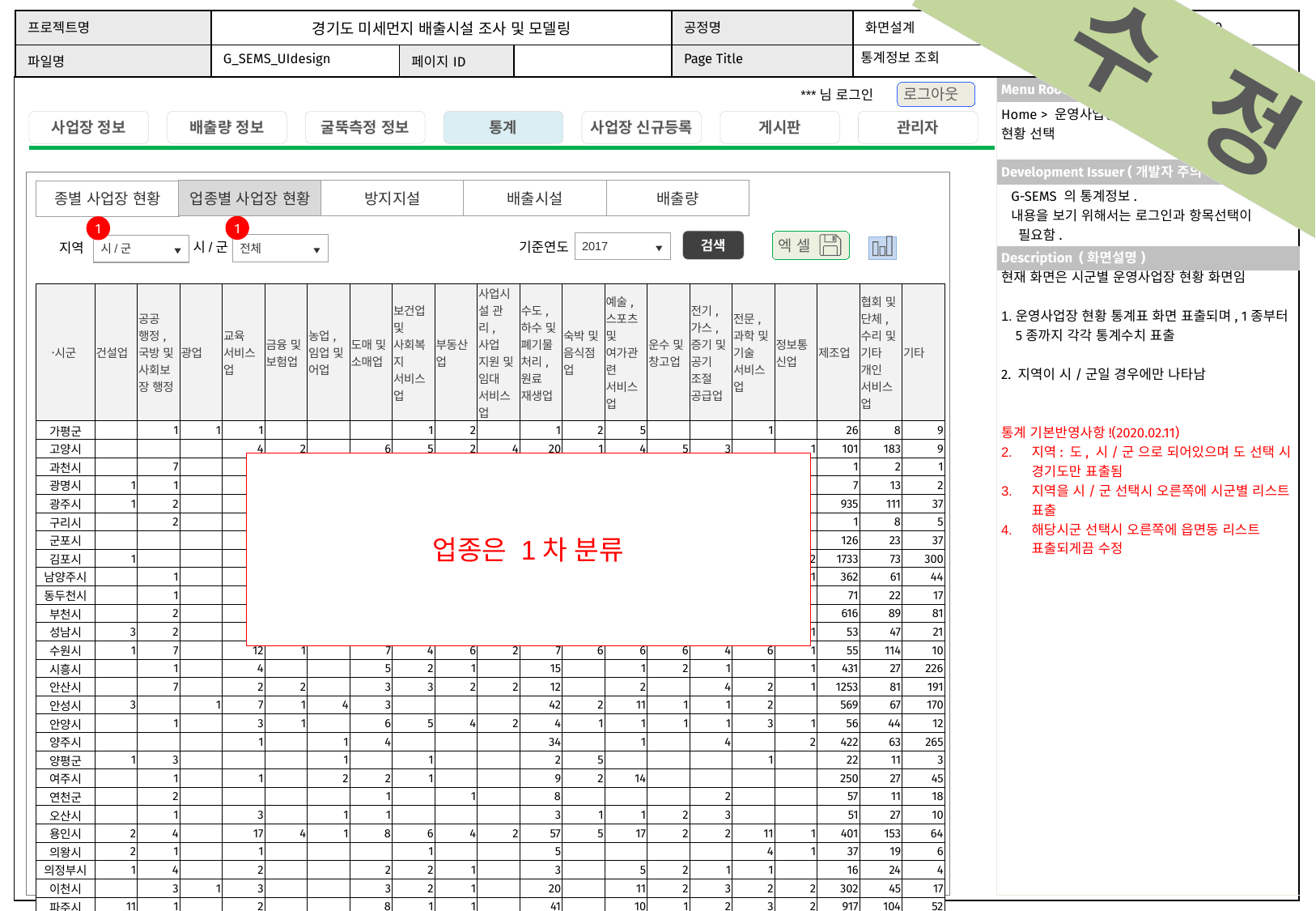

수  정
통계정보 조회
Home > 운영사업장 정보 > 통계 >  운영사업장 현황 선택

G-SEMS 의 통계정보.
내용을 보기 위해서는 로그인과 항목선택이
 필요함.
업종별 사업장 현황
방지지설
배출시설
배출량
종별 사업장 현황
1
1
검색
엑 셀

기준연도
2017

시/군
지역
전체

시/군

현재 화면은 시군별 운영사업장 현황 화면임

운영사업장 현황 통계표 화면 표출되며, 1종부터 5종까지 각각 통계수치 표출

2. 지역이 시/군일 경우에만 나타남

통계 기본반영사항!(2020.02.11)
지역: 도, 시/군 으로 되어있으며 도 선택 시 경기도만 표출됨
지역을 시/군 선택시 오른쪽에 시군별 리스트 표출
해당시군 선택시 오른쪽에 읍면동 리스트 표출되게끔 수정

| 시〮군 | 건설업 | 공공 행정, 국방 및 사회보장 행정 | 광업 | 교육 서비스업 | 금융 및 보험업 | 농업, 임업 및 어업 | 도매 및 소매업 | 보건업 및 사회복지 서비스업 | 부동산업 | 사업시설 관리, 사업 지원 및 임대 서비스업 | 수도, 하수 및 폐기물 처리, 원료 재생업 | 숙박 및 음식점업 | 예술, 스포츠 및 여가관련 서비스업 | 운수 및 창고업 | 전기, 가스, 증기 및 공기 조절 공급업 | 전문, 과학 및 기술 서비스업 | 정보통신업 | 제조업 | 협회 및 단체, 수리 및 기타 개인 서비스업 | 기타 |
| --- | --- | --- | --- | --- | --- | --- | --- | --- | --- | --- | --- | --- | --- | --- | --- | --- | --- | --- | --- | --- |
| 가평군 |  | 1 | 1 | 1 |  |  |  | 1 | 2 |  | 1 | 2 | 5 |  |  | 1 |  | 26 | 8 | 9 |
| 고양시 |  |  |  | 4 | 2 |  | 6 | 5 | 2 | 4 | 20 | 1 | 4 | 5 | 3 |  | 1 | 101 | 183 | 9 |
| 과천시 |  | 7 |  | 2 | 1 |  |  |  | 2 | 2 | 1 |  | 3 | 1 |  | 2 |  | 1 | 2 | 1 |
| 광명시 | 1 | 1 |  | 2 | 1 |  |  | 2 | 2 | 1 | 1 |  | 3 | 1 | 3 | 1 |  | 7 | 13 | 2 |
| 광주시 | 1 | 2 |  | 5 |  |  | 6 |  |  |  | 2 | 1 | 7 | 1 |  | 1 |  | 935 | 111 | 37 |
| 구리시 |  | 2 |  | 1 |  |  | 3 | 1 |  | 1 | 2 |  | 2 | 1 |  | 1 |  | 1 | 8 | 5 |
| 군포시 |  |  |  |  |  |  | 2 | 1 |  |  | 1 |  | 1 |  |  |  |  | 126 | 23 | 37 |
| 김포시 | 1 |  |  | 1 |  | 2 | 2 |  |  |  | 88 |  | 2 | 2 |  |  | 2 | 1733 | 73 | 300 |
| 남양주시 |  | 1 |  | 7 |  |  | 3 | 2 | 1 |  | 26 |  | 5 | 1 | 1 |  | 1 | 362 | 61 | 44 |
| 동두천시 |  | 1 |  |  |  |  |  |  |  |  | 10 |  | 1 |  | 2 |  |  | 71 | 22 | 17 |
| 부천시 |  | 2 |  | 4 |  |  | 8 | 5 | 1 |  | 4 |  | 5 | 3 | 2 |  |  | 616 | 89 | 81 |
| 성남시 | 3 | 2 |  | 9 | 1 |  | 3 | 6 | 3 |  | 8 |  | 4 | 2 | 3 | 9 | 1 | 53 | 47 | 21 |
| 수원시 | 1 | 7 |  | 12 | 1 |  | 7 | 4 | 6 | 2 | 7 | 6 | 6 | 6 | 4 | 6 | 1 | 55 | 114 | 10 |
| 시흥시 |  | 1 |  | 4 |  |  | 5 | 2 | 1 |  | 15 |  | 1 | 2 | 1 |  | 1 | 431 | 27 | 226 |
| 안산시 |  | 7 |  | 2 | 2 |  | 3 | 3 | 2 | 2 | 12 |  | 2 |  | 4 | 2 | 1 | 1253 | 81 | 191 |
| 안성시 | 3 |  | 1 | 7 | 1 | 4 | 3 |  |  |  | 42 | 2 | 11 | 1 | 1 | 2 |  | 569 | 67 | 170 |
| 안양시 |  | 1 |  | 3 | 1 |  | 6 | 5 | 4 | 2 | 4 | 1 | 1 | 1 | 1 | 3 | 1 | 56 | 44 | 12 |
| 양주시 |  |  |  | 1 |  | 1 | 4 |  |  |  | 34 |  | 1 |  | 4 |  | 2 | 422 | 63 | 265 |
| 양평군 | 1 | 3 |  |  |  | 1 |  | 1 |  |  | 2 | 5 |  |  |  | 1 |  | 22 | 11 | 3 |
| 여주시 |  | 1 |  | 1 |  | 2 | 2 | 1 |  |  | 9 | 2 | 14 |  |  |  |  | 250 | 27 | 45 |
| 연천군 |  | 2 |  |  |  |  | 1 |  | 1 |  | 8 |  |  |  | 2 |  |  | 57 | 11 | 18 |
| 오산시 |  | 1 |  | 3 |  | 1 | 1 |  |  |  | 3 | 1 | 1 | 2 | 3 |  |  | 51 | 27 | 10 |
| 용인시 | 2 | 4 |  | 17 | 4 | 1 | 8 | 6 | 4 | 2 | 57 | 5 | 17 | 2 | 2 | 11 | 1 | 401 | 153 | 64 |
| 의왕시 | 2 | 1 |  | 1 |  |  |  | 1 |  |  | 5 |  |  |  |  | 4 | 1 | 37 | 19 | 6 |
| 의정부시 | 1 | 4 |  | 2 |  |  | 2 | 2 | 1 |  | 3 |  | 5 | 2 | 1 | 1 |  | 16 | 24 | 4 |
| 이천시 |  | 3 | 1 | 3 |  |  | 3 | 2 | 1 |  | 20 |  | 11 | 2 | 3 | 2 | 2 | 302 | 45 | 17 |
| 파주시 | 11 | 1 |  | 2 |  |  | 8 | 1 | 1 |  | 41 |  | 10 | 1 | 2 | 3 | 2 | 917 | 104 | 52 |
| 평택시 |  | 5 |  | 1 |  | 1 | 4 | 2 | 2 |  | 91 | 1 |  | 9 | 4 |  |  | 634 | 109 | 118 |
| 포천시 | 1 | 2 | 1 | 4 |  |  | 4 |  | 1 |  | 68 | 3 | 4 | 1 | 6 |  |  | 1196 | 74 | 87 |
| 하남시 | 1 |  |  |  |  |  | 3 |  | 1 |  | 1 |  | 1 | 1 | 2 |  |  | 10 | 10 | 6 |
| 화성시 | 2 | 3 | 2 | 3 |  | 2 | 2 | 3 |  | 2 | 325 | 3 | 6 |  | 3 | 7 |  | 2096 | 107 | 462 |
업종은 1차 분류